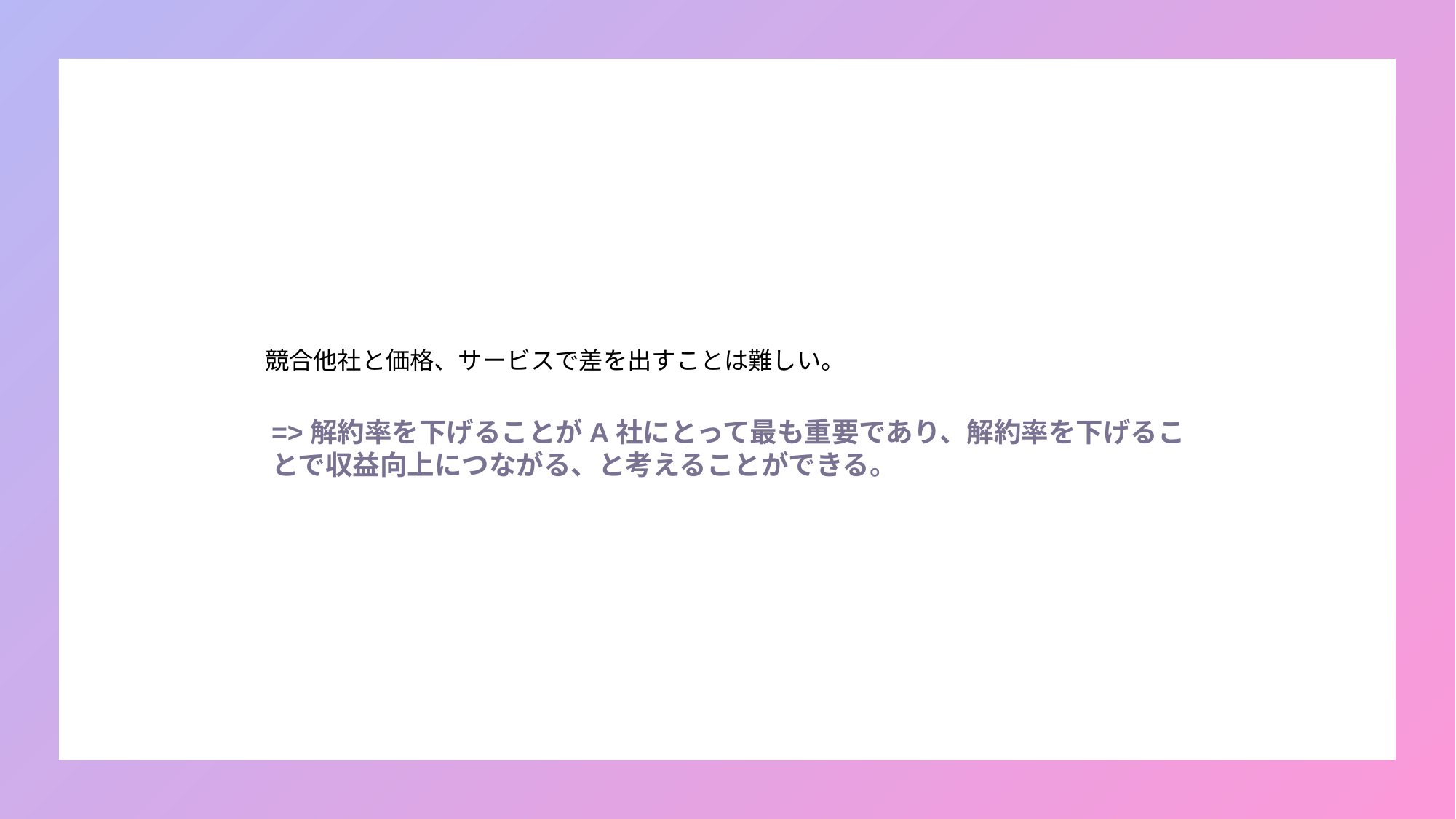

競合他社と価格、サービスで差を出すことは難しい。
=>解約率を下げることがA社にとって最も重要であり、解約率を下げることで収益向上につながる、と考えることができる。